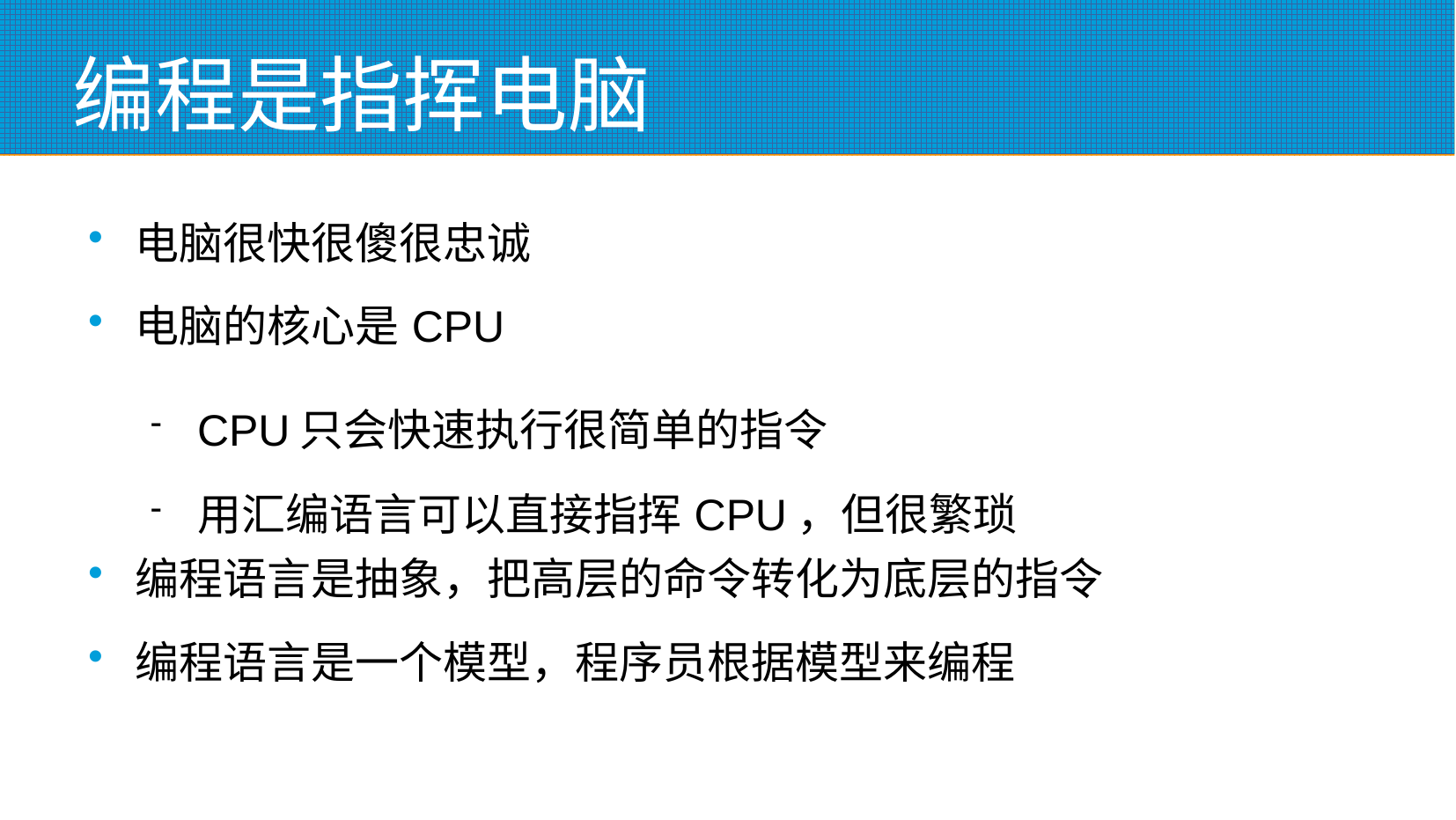

# 编程是指挥电脑
电脑很快很傻很忠诚
电脑的核心是CPU
CPU只会快速执行很简单的指令
用汇编语言可以直接指挥CPU，但很繁琐
编程语言是抽象，把高层的命令转化为底层的指令
编程语言是一个模型，程序员根据模型来编程